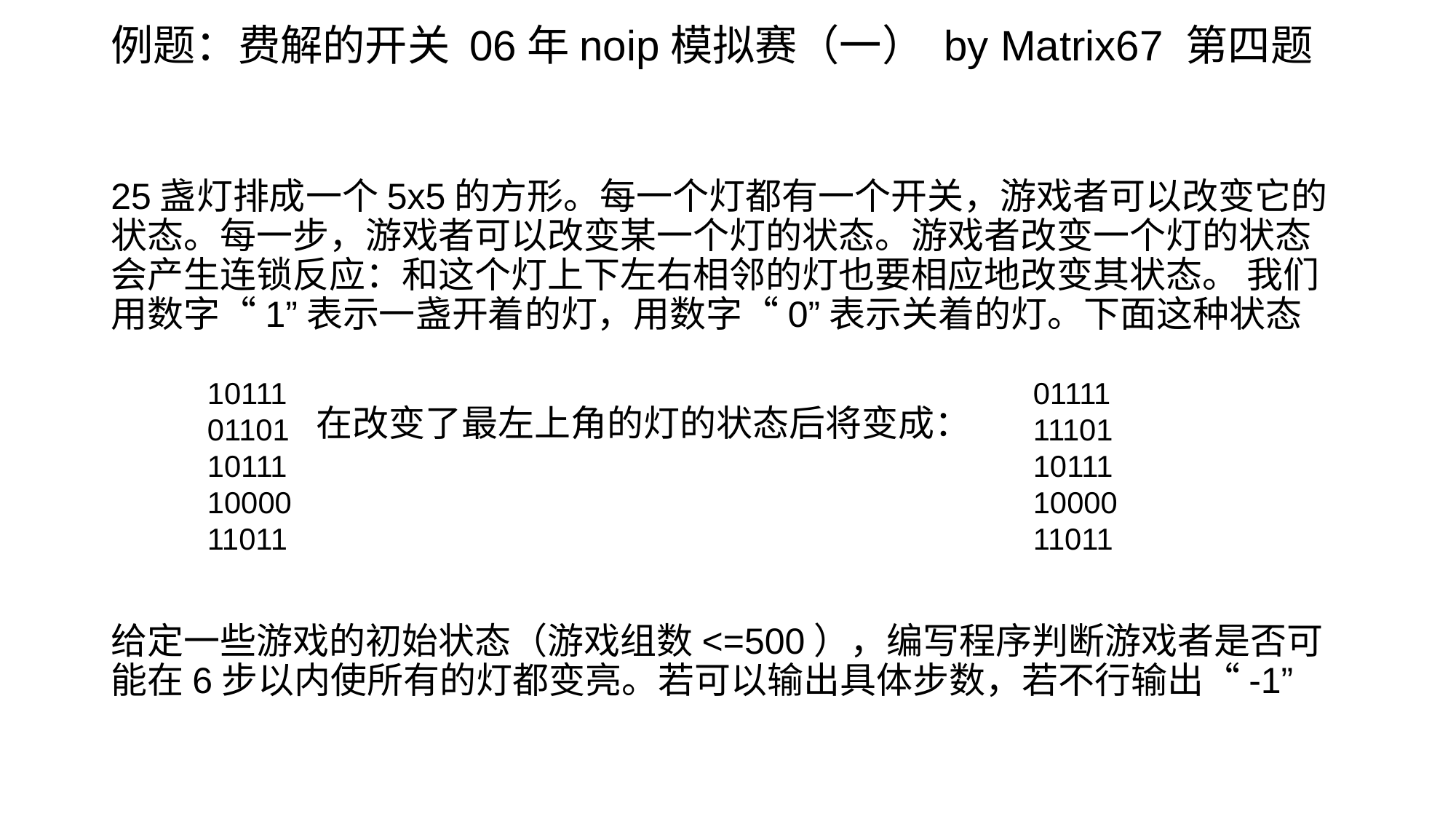

例题：费解的开关 06年noip模拟赛（一） by Matrix67 第四题

25盏灯排成一个5x5的方形。每一个灯都有一个开关，游戏者可以改变它的状态。每一步，游戏者可以改变某一个灯的状态。游戏者改变一个灯的状态会产生连锁反应：和这个灯上下左右相邻的灯也要相应地改变其状态。 我们用数字“1”表示一盏开着的灯，用数字“0”表示关着的灯。下面这种状态

                        在改变了最左上角的灯的状态后将变成：

给定一些游戏的初始状态（游戏组数<=500），编写程序判断游戏者是否可能在6步以内使所有的灯都变亮。若可以输出具体步数，若不行输出“-1”
10111 
01101 
10111 
10000 
11011
01111
11101
10111
10000
11011